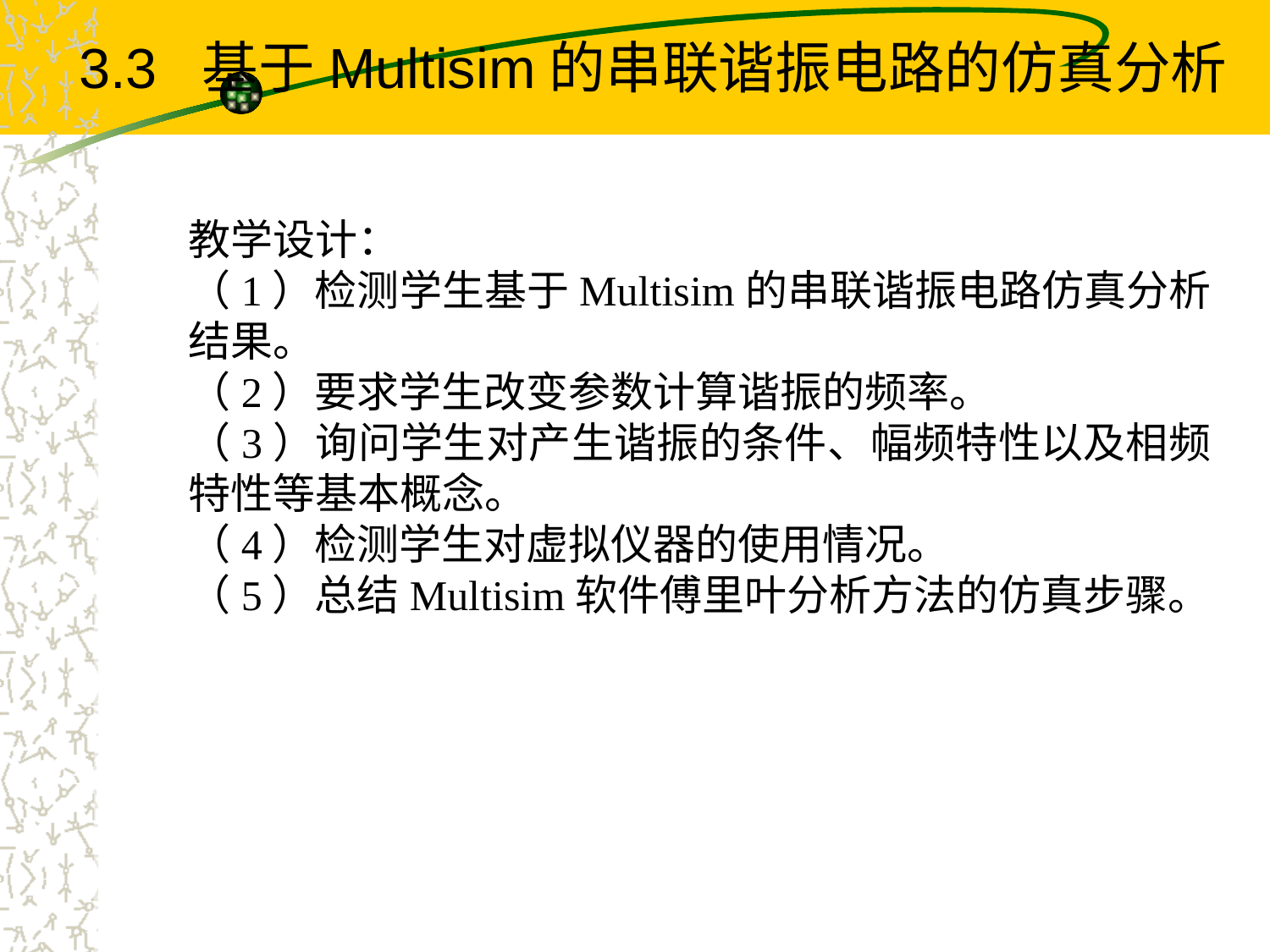

3.3  基于Multisim的串联谐振电路的仿真分析
教学设计：
（1）检测学生基于Multisim的串联谐振电路仿真分析结果。
（2）要求学生改变参数计算谐振的频率。
（3）询问学生对产生谐振的条件、幅频特性以及相频特性等基本概念。
（4）检测学生对虚拟仪器的使用情况。
（5）总结Multisim软件傅里叶分析方法的仿真步骤。